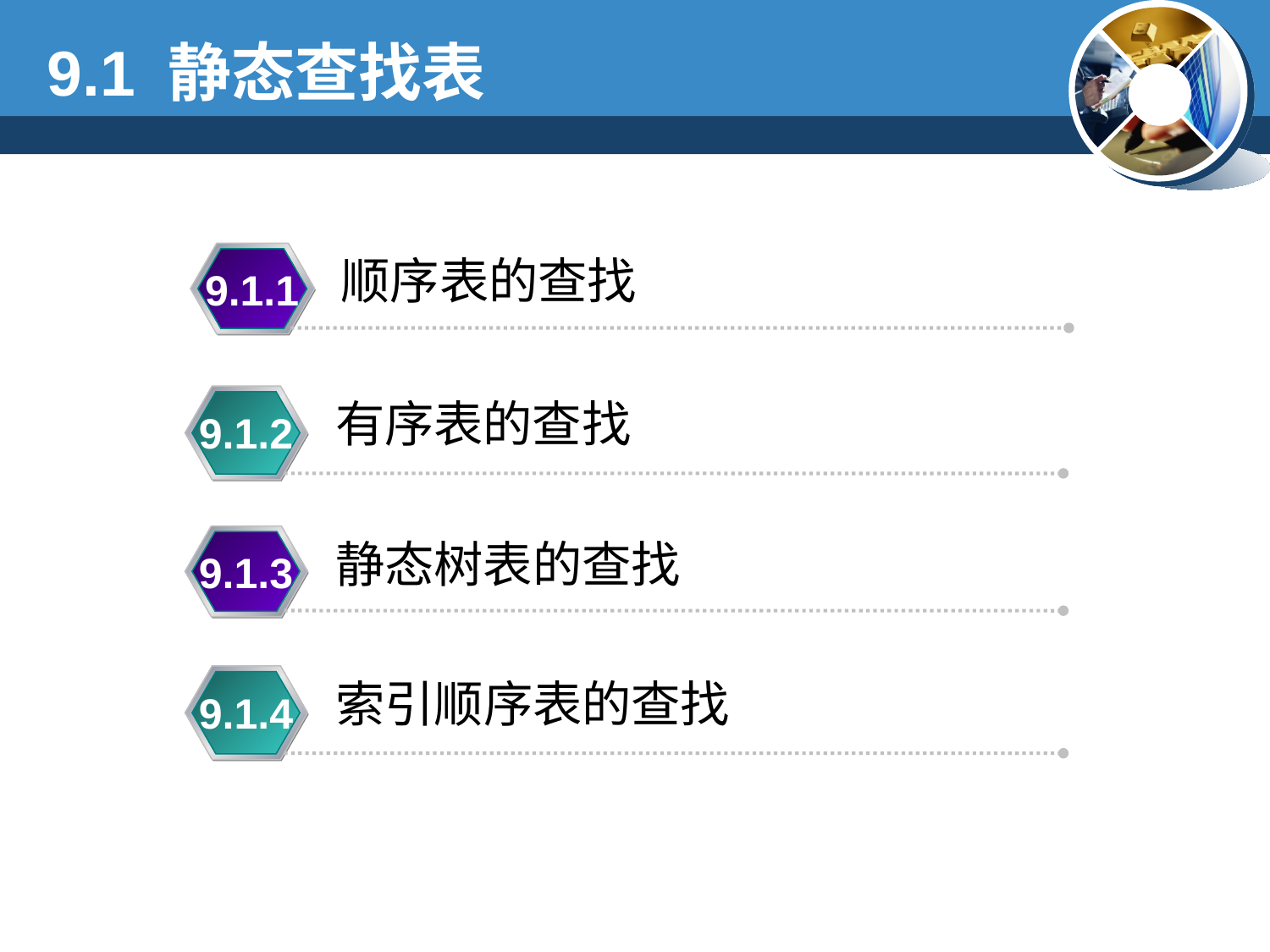

9.1 静态查找表

顺序表的查找
9.1.1

有序表的查找
9.1.2

静态树表的查找
9.1.3

索引顺序表的查找
9.1.4